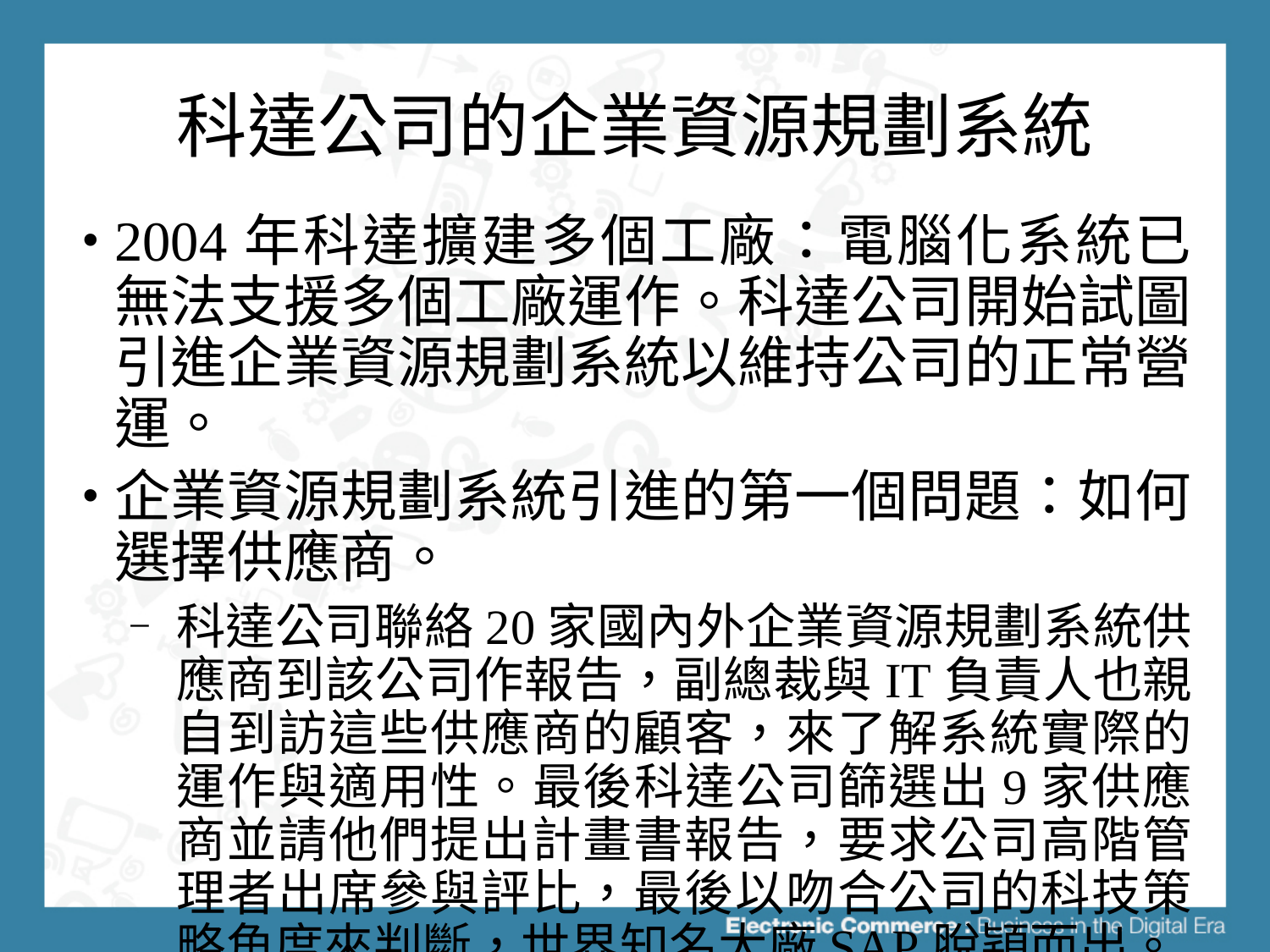

# 科達公司的企業資源規劃系統
2004年科達擴建多個工廠：電腦化系統已無法支援多個工廠運作。科達公司開始試圖引進企業資源規劃系統以維持公司的正常營運。
企業資源規劃系統引進的第一個問題：如何選擇供應商。
科達公司聯絡20家國內外企業資源規劃系統供應商到該公司作報告，副總裁與IT負責人也親自到訪這些供應商的顧客，來了解系統實際的運作與適用性。最後科達公司篩選出9家供應商並請他們提出計畫書報告，要求公司高階管理者出席參與評比，最後以吻合公司的科技策略角度來判斷，世界知名大廠SAP脫穎而出。